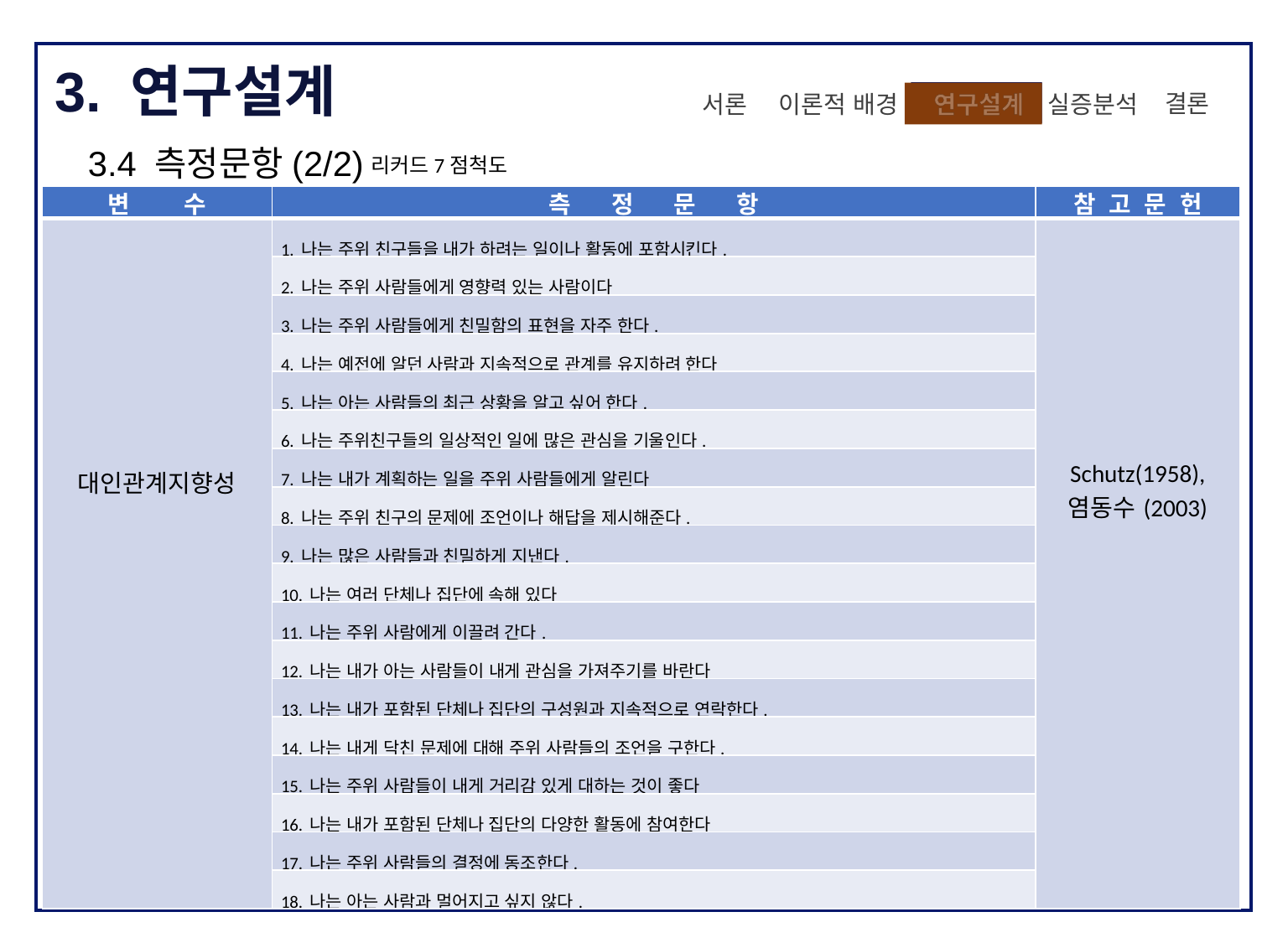

3. 연구설계

 결론
실증분석
이론적 배경
 연구설계
 연구설계
서론
3.4 측정문항(2/2)
리커드7점척도
| 변 수 | 측 정 문 항 | 참 고 문 헌 |
| --- | --- | --- |
| 대인관계지향성 | 1. 나는 주위 친구들을 내가 하려는 일이나 활동에 포함시킨다. | Schutz(1958), 염동수(2003) |
|  | 2. 나는 주위 사람들에게 영향력 있는 사람이다 |  |
|  | 3. 나는 주위 사람들에게 친밀함의 표현을 자주 한다. |  |
|  | 4. 나는 예전에 알던 사람과 지속적으로 관계를 유지하려 한다 |  |
|  | 5. 나는 아는 사람들의 최근 상황을 알고 싶어 한다. |  |
|  | 6. 나는 주위친구들의 일상적인 일에 많은 관심을 기울인다. |  |
|  | 7. 나는 내가 계획하는 일을 주위 사람들에게 알린다 |  |
|  | 8. 나는 주위 친구의 문제에 조언이나 해답을 제시해준다. |  |
|  | 9. 나는 많은 사람들과 친밀하게 지낸다. |  |
|  | 10. 나는 여러 단체나 집단에 속해 있다 |  |
|  | 11. 나는 주위 사람에게 이끌려 간다. |  |
| 대인관계지향성 | 12. 나는 내가 아는 사람들이 내게 관심을 가져주기를 바란다 | Schutz(1958), 염동수(2003) |
|  | 13. 나는 내가 포함된 단체나 집단의 구성원과 지속적으로 연락한다. |  |
|  | 14. 나는 내게 닥친 문제에 대해 주위 사람들의 조언을 구한다. |  |
|  | 15. 나는 주위 사람들이 내게 거리감 있게 대하는 것이 좋다 |  |
|  | 16. 나는 내가 포함된 단체나 집단의 다양한 활동에 참여한다 |  |
|  | 17. 나는 주위 사람들의 결정에 동조한다. |  |
|  | 18. 나는 아는 사람과 멀어지고 싶지 않다. |  |

41